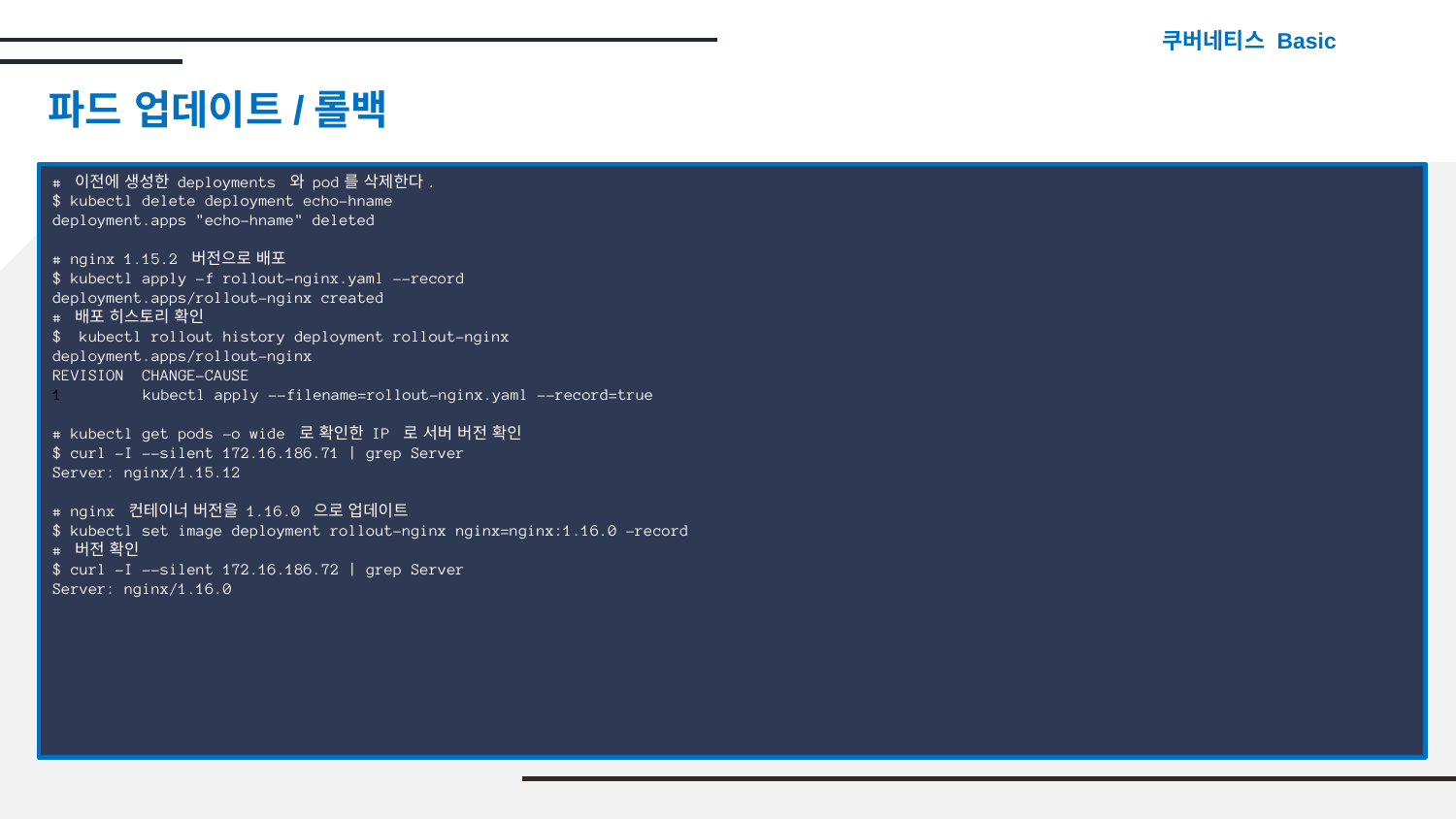

쿠버네티스 Basic
파드 업데이트/롤백

# 이전에 생성한 deployments 와 pod를 삭제한다.
$ kubectl delete deployment echo-hname
deployment.apps "echo-hname" deleted

# nginx 1.15.2 버전으로 배포
$ kubectl apply -f rollout-nginx.yaml --record
deployment.apps/rollout-nginx created
# 배포 히스토리 확인
$  kubectl rollout history deployment rollout-nginx
deployment.apps/rollout-nginx
REVISION  CHANGE-CAUSE
      kubectl apply --filename=rollout-nginx.yaml --record=true

# kubectl get pods –o wide 로 확인한 IP 로 서버 버전 확인
$ curl -I --silent 172.16.186.71 | grep Server
Server: nginx/1.15.12

# nginx 컨테이너 버전을 1.16.0 으로 업데이트
$ kubectl set image deployment rollout-nginx nginx=nginx:1.16.0 –record
# 버전 확인
$ curl -I --silent 172.16.186.72 | grep Server
Server: nginx/1.16.0